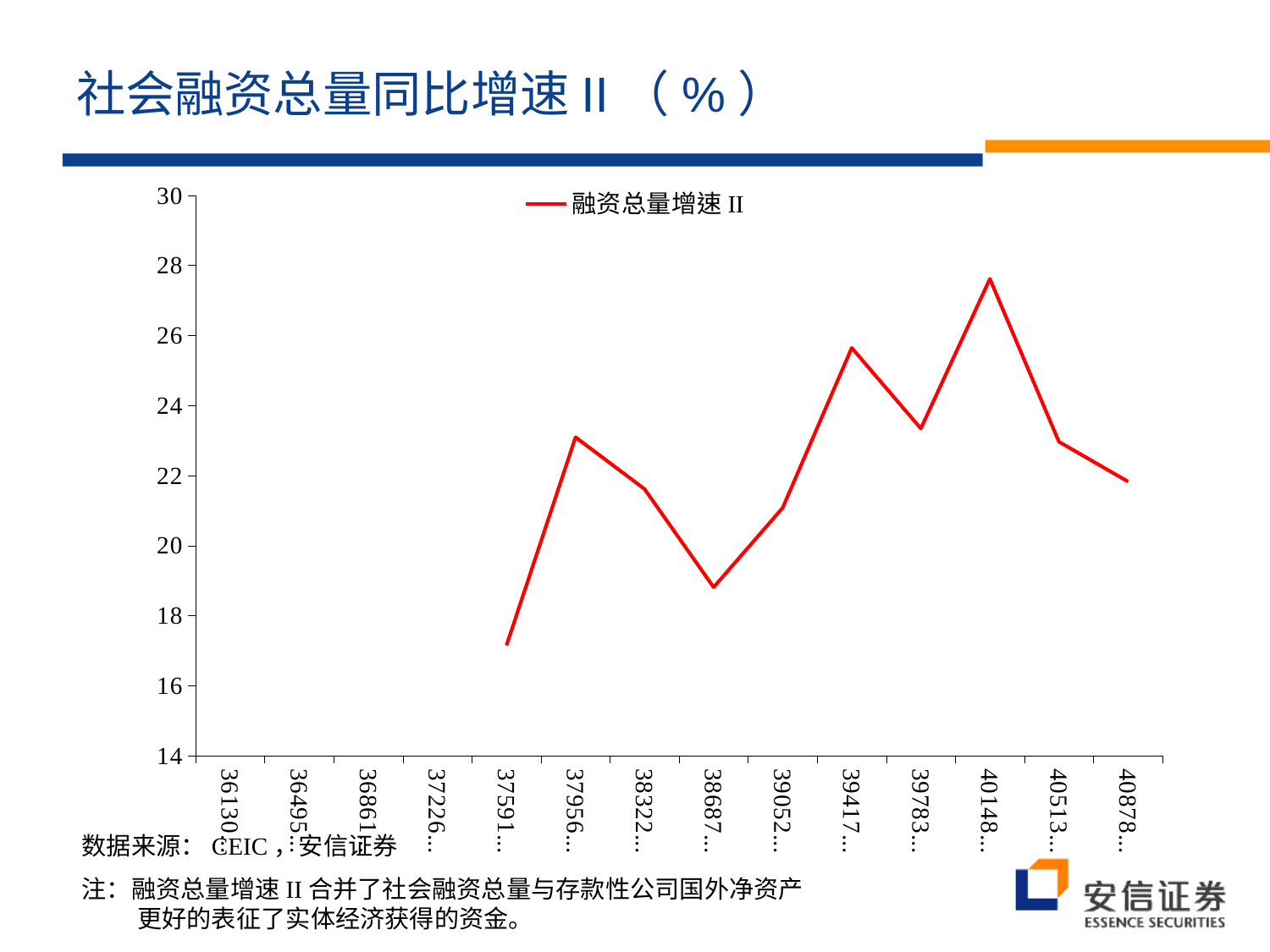

# 社会融资总量同比增速II（%）

### Chart

| Category |  |
|---|---|
| 36130 | None |
| 36495 | None |
| 36861 | None |
| 37226 | None |
| 37591 | 17.152790066818397 |
| 37956 | 23.09712855131471 |
| 38322 | 21.617286016346167 |
| 38687 | 18.81186173682329 |
| 39052 | 21.083092013304686 |
| 39417 | 25.648134569494374 |
| 39783 | 23.344477033366687 |
| 40148 | 27.618517314817677 |
| 40513 | 22.96791622331189 |
| 40878 | 21.830772042642053 |
数据来源：CEIC，安信证券
注：融资总量增速II合并了社会融资总量与存款性公司国外净资产
         更好的表征了实体经济获得的资金。